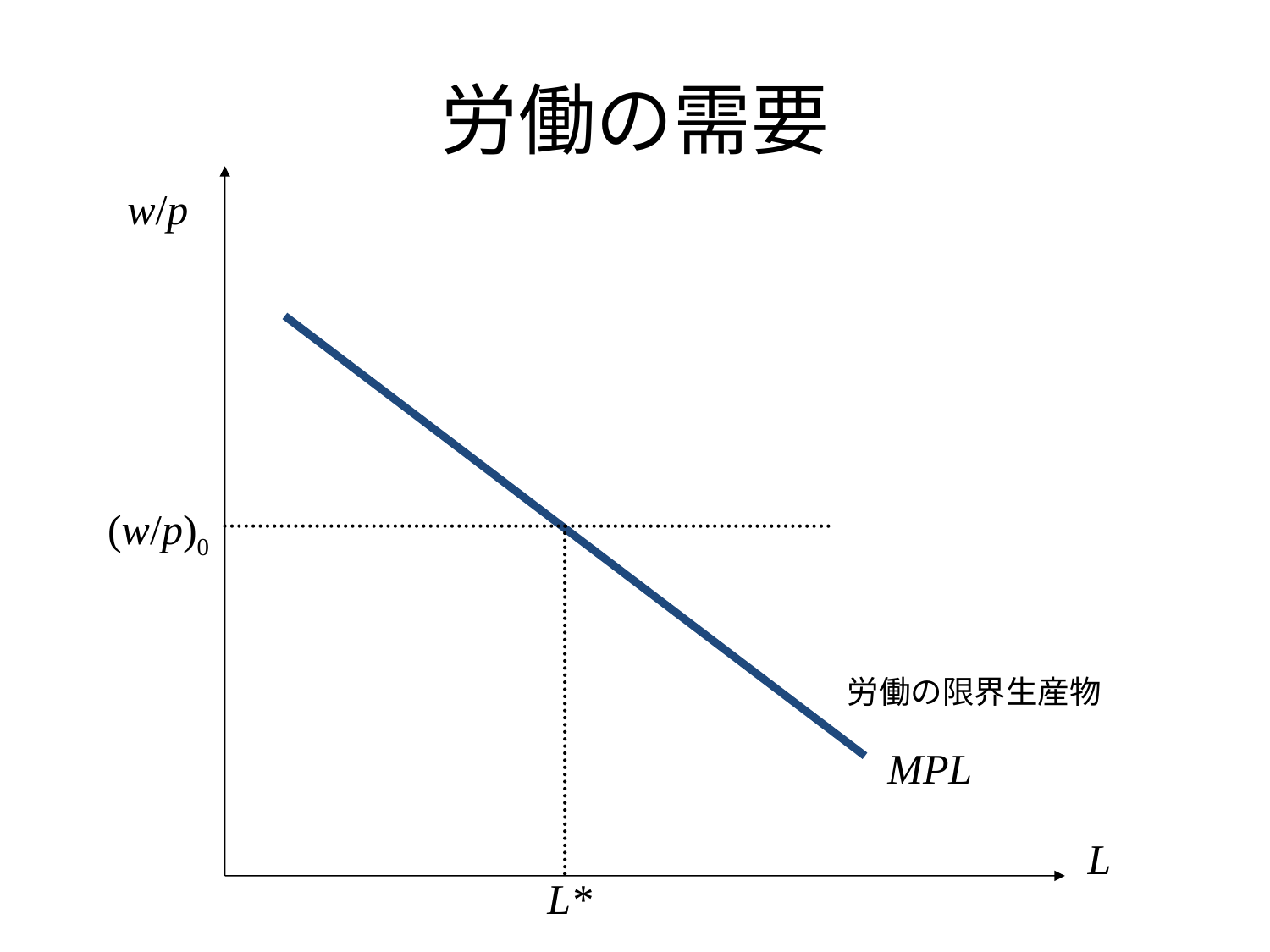

# 労働の需要

w/p

(w/p)0

労働の限界生産物
MPL
L
L*